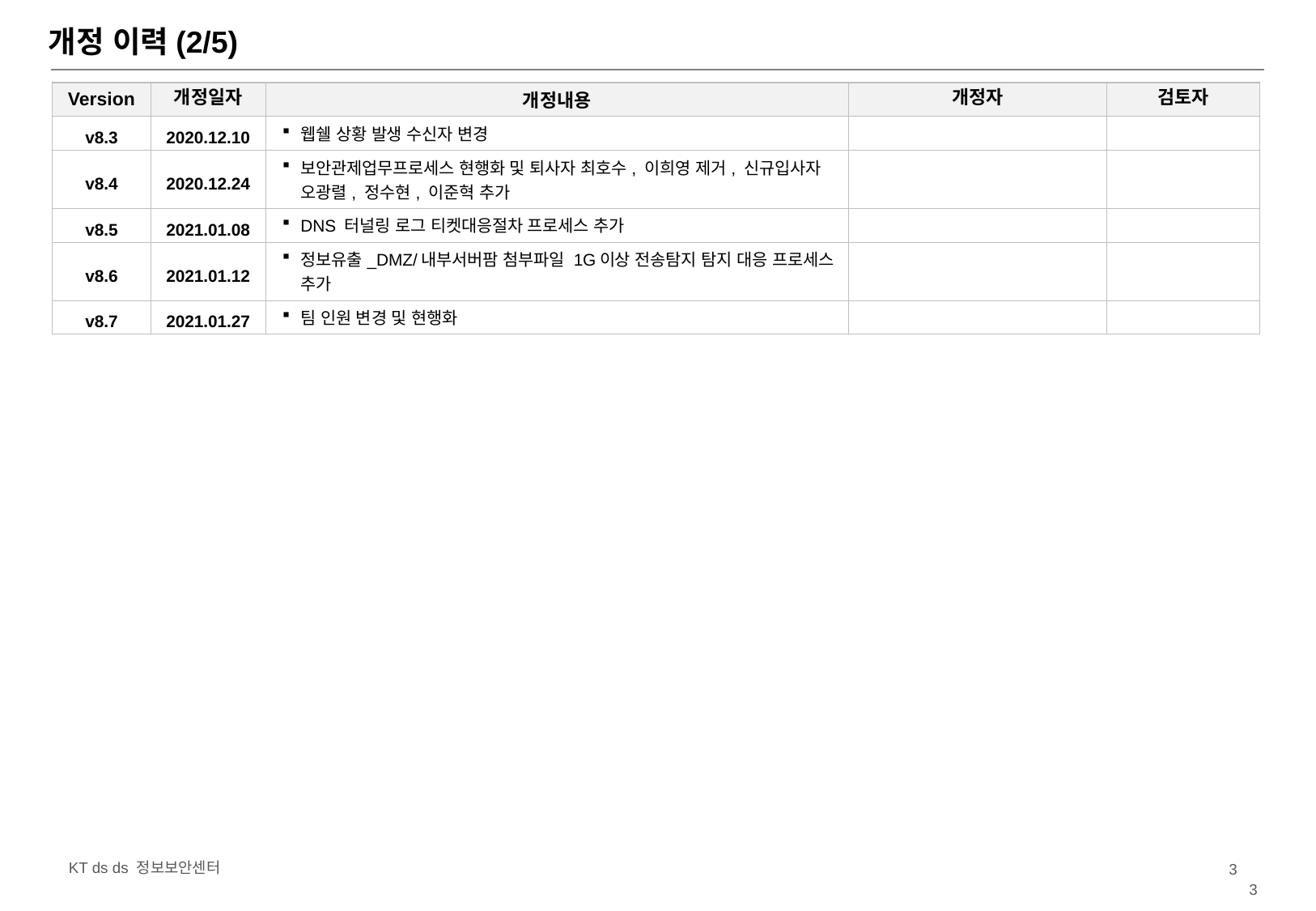

# 개정 이력(2/5)
| Version | 개정일자 | 개정내용 | 개정자 | 검토자 |
| --- | --- | --- | --- | --- |
| v8.3 | 2020.12.10 | 웹쉘 상황 발생 수신자 변경 |  |  |
| v8.4 | 2020.12.24 | 보안관제업무프로세스 현행화 및 퇴사자 최호수, 이희영 제거, 신규입사자 오광렬, 정수현, 이준혁 추가 |  |  |
| v8.5 | 2021.01.08 | DNS 터널링 로그 티켓대응절차 프로세스 추가 |  |  |
| v8.6 | 2021.01.12 | 정보유출\_DMZ/내부서버팜 첨부파일 1G이상 전송탐지 탐지 대응 프로세스 추가 |  |  |
| v8.7 | 2021.01.27 | 팀 인원 변경 및 현행화 |  |  |
3
3